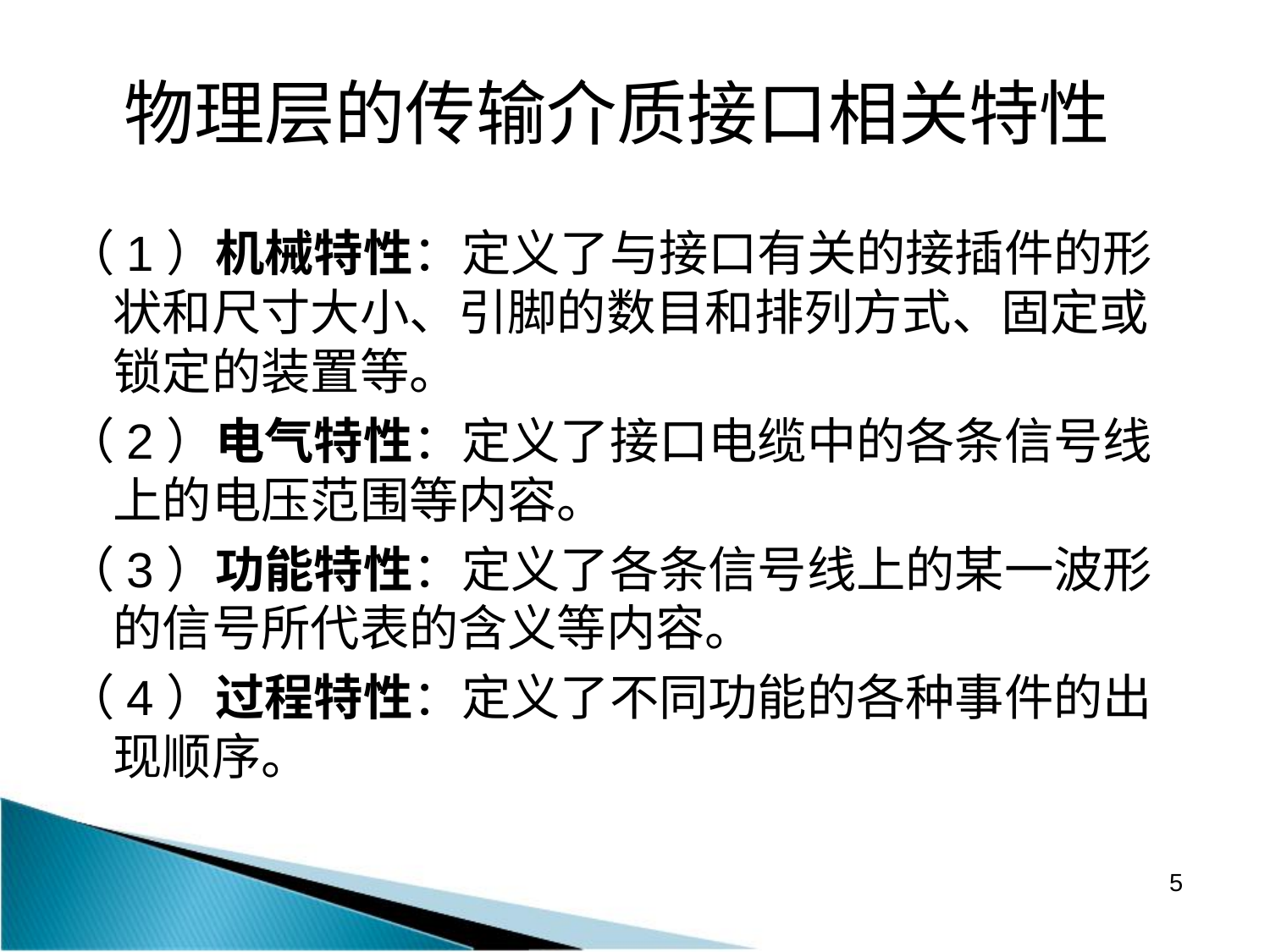

# 物理层的传输介质接口相关特性
（1）机械特性：定义了与接口有关的接插件的形状和尺寸大小、引脚的数目和排列方式、固定或锁定的装置等。
（2）电气特性：定义了接口电缆中的各条信号线上的电压范围等内容。
（3）功能特性：定义了各条信号线上的某一波形的信号所代表的含义等内容。
（4）过程特性：定义了不同功能的各种事件的出现顺序。
5